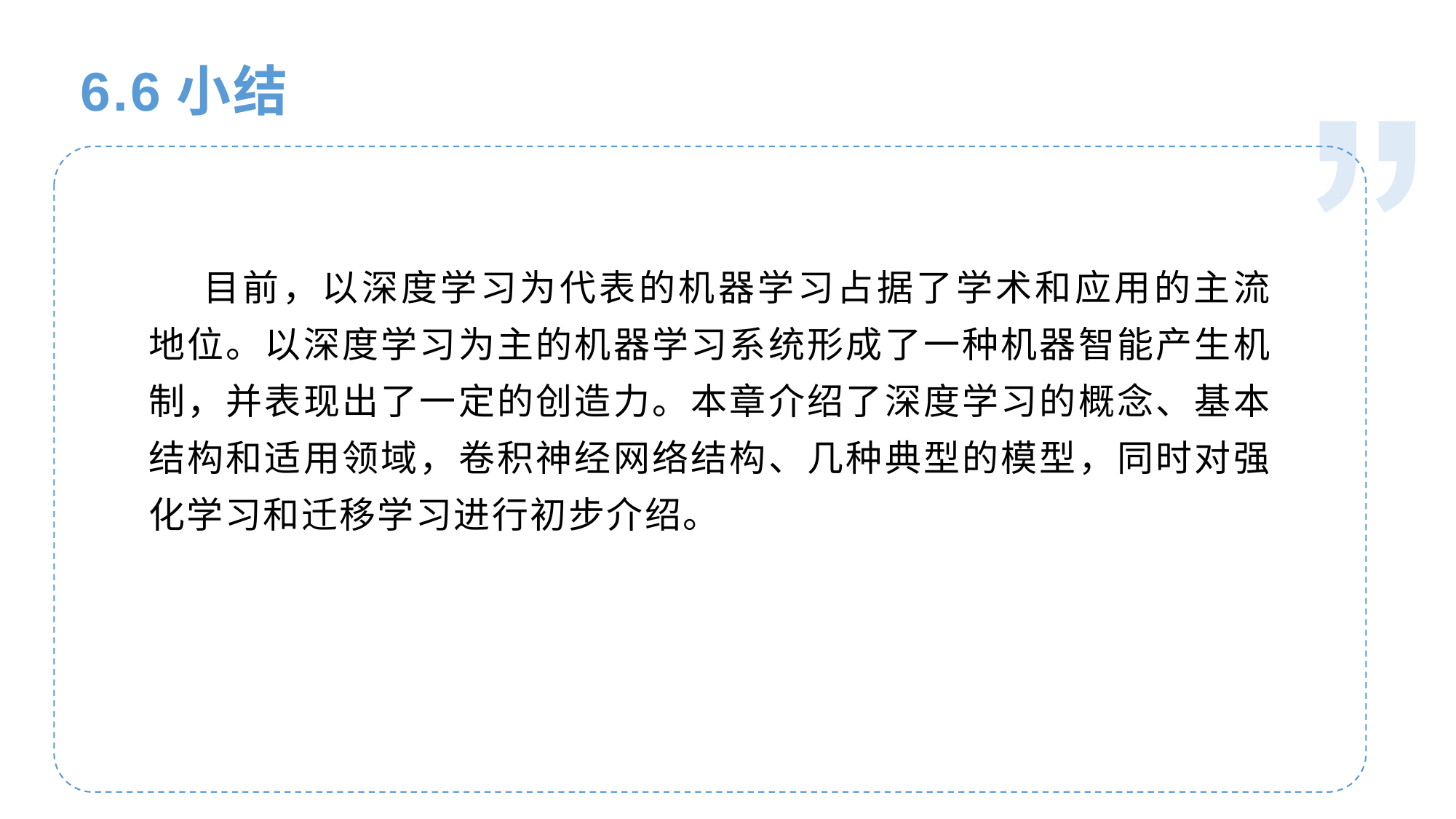

人工智能基础
6.6小结

目前，以深度学习为代表的机器学习占据了学术和应用的主流地位。以深度学习为主的机器学习系统形成了一种机器智能产生机制，并表现出了一定的创造力。本章介绍了深度学习的概念、基本结构和适用领域，卷积神经网络结构、几种典型的模型，同时对强化学习和迁移学习进行初步介绍。